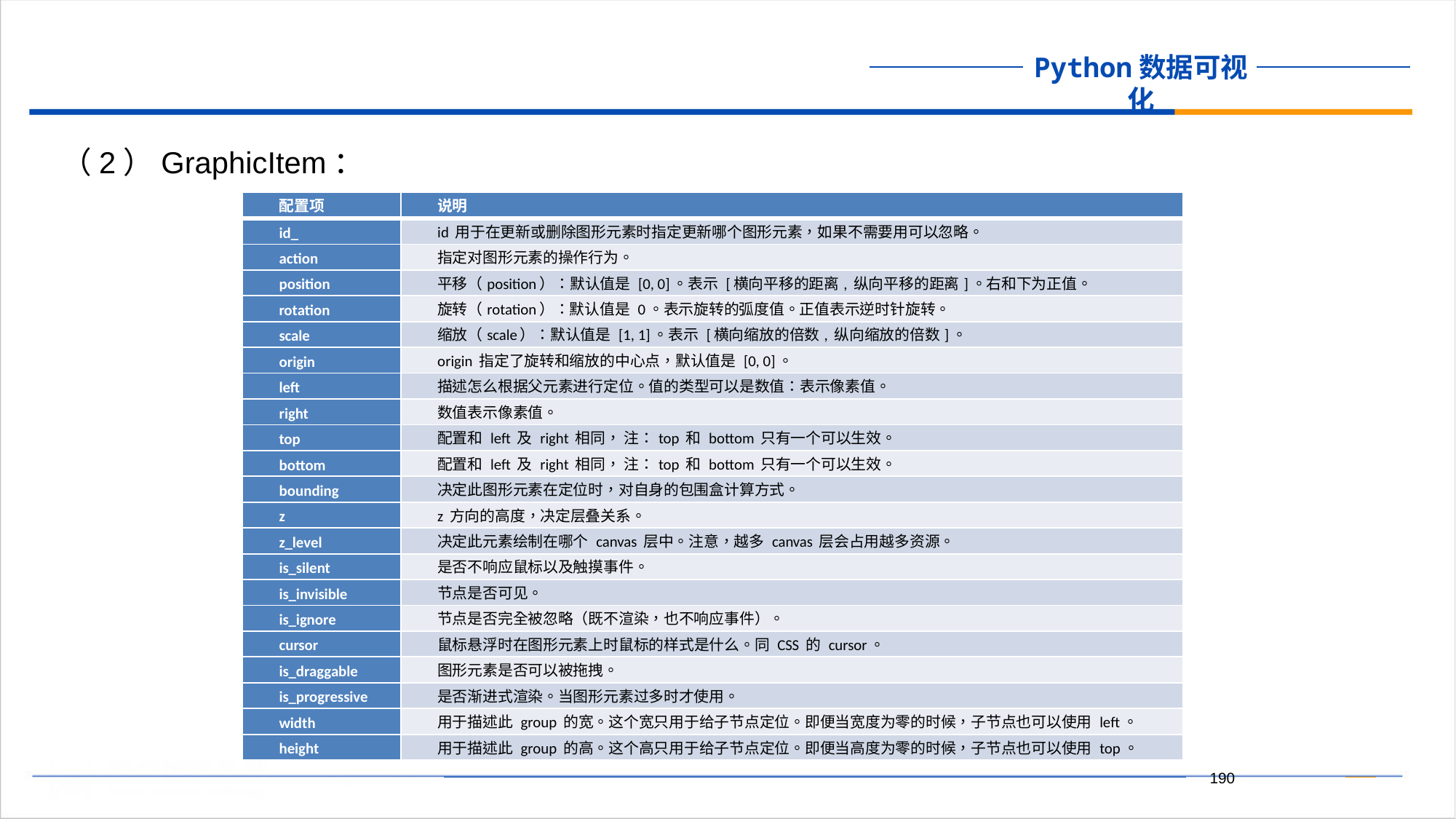

（2）GraphicItem：
| 配置项 | 说明 |
| --- | --- |
| id\_ | id 用于在更新或删除图形元素时指定更新哪个图形元素，如果不需要用可以忽略。 |
| action | 指定对图形元素的操作行为。 |
| position | 平移（position）：默认值是 [0, 0]。表示 [横向平移的距离, 纵向平移的距离]。右和下为正值。 |
| rotation | 旋转（rotation）：默认值是 0。表示旋转的弧度值。正值表示逆时针旋转。 |
| scale | 缩放（scale）：默认值是 [1, 1]。表示 [横向缩放的倍数, 纵向缩放的倍数]。 |
| origin | origin 指定了旋转和缩放的中心点，默认值是 [0, 0]。 |
| left | 描述怎么根据父元素进行定位。值的类型可以是数值：表示像素值。 |
| right | 数值表示像素值。 |
| top | 配置和 left 及 right 相同， 注：top 和 bottom 只有一个可以生效。 |
| bottom | 配置和 left 及 right 相同， 注：top 和 bottom 只有一个可以生效。 |
| bounding | 决定此图形元素在定位时，对自身的包围盒计算方式。 |
| z | z 方向的高度，决定层叠关系。 |
| z\_level | 决定此元素绘制在哪个 canvas 层中。注意，越多 canvas 层会占用越多资源。 |
| is\_silent | 是否不响应鼠标以及触摸事件。 |
| is\_invisible | 节点是否可见。 |
| is\_ignore | 节点是否完全被忽略（既不渲染，也不响应事件）。 |
| cursor | 鼠标悬浮时在图形元素上时鼠标的样式是什么。同 CSS 的 cursor。 |
| is\_draggable | 图形元素是否可以被拖拽。 |
| is\_progressive | 是否渐进式渲染。当图形元素过多时才使用。 |
| width | 用于描述此 group 的宽。这个宽只用于给子节点定位。即便当宽度为零的时候，子节点也可以使用 left。 |
| height | 用于描述此 group 的高。这个高只用于给子节点定位。即便当高度为零的时候，子节点也可以使用 top。 |